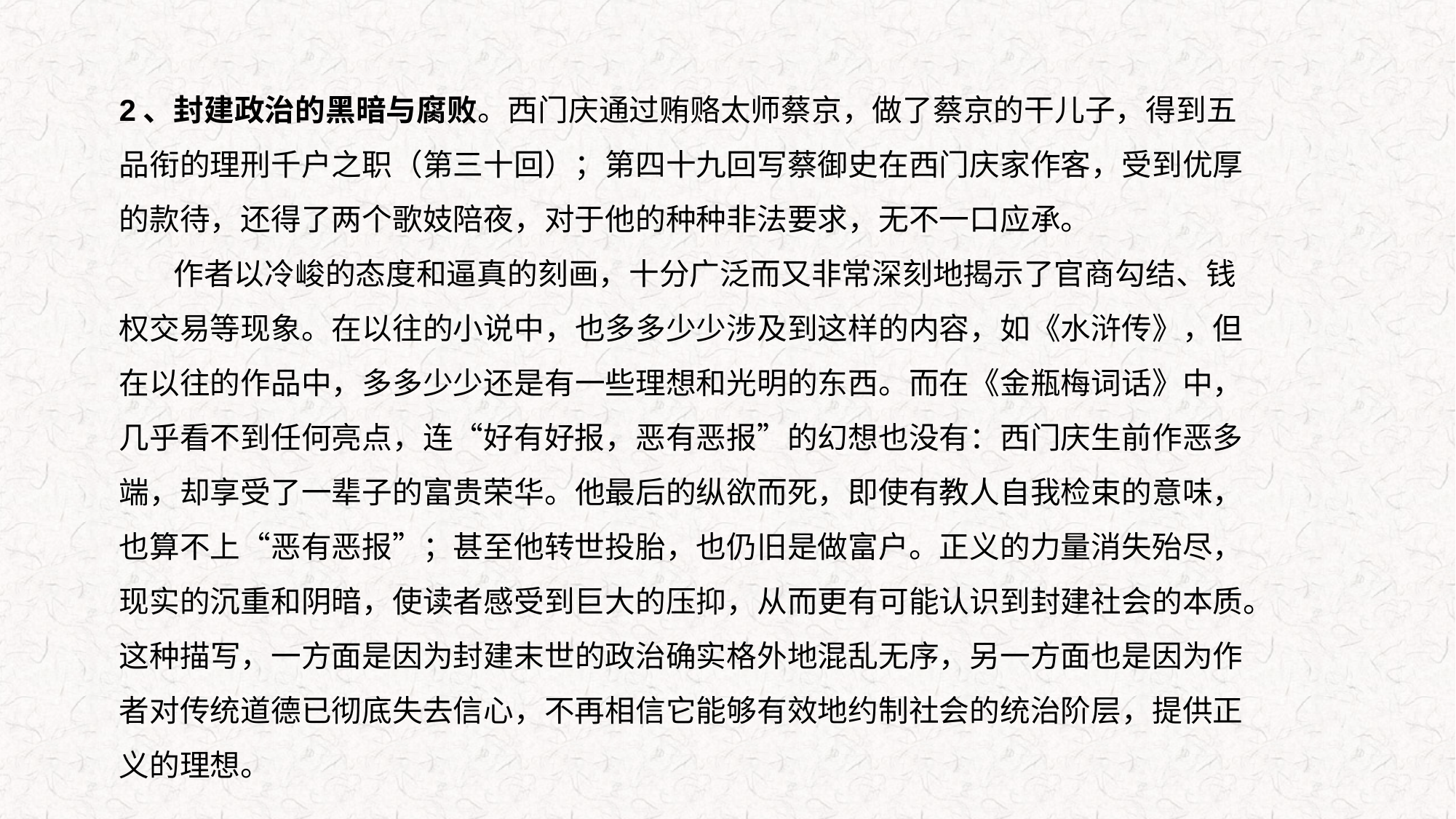

2、封建政治的黑暗与腐败。西门庆通过贿赂太师蔡京，做了蔡京的干儿子，得到五品衔的理刑千户之职（第三十回）；第四十九回写蔡御史在西门庆家作客，受到优厚的款待，还得了两个歌妓陪夜，对于他的种种非法要求，无不一口应承。
       作者以冷峻的态度和逼真的刻画，十分广泛而又非常深刻地揭示了官商勾结、钱权交易等现象。在以往的小说中，也多多少少涉及到这样的内容，如《水浒传》，但在以往的作品中，多多少少还是有一些理想和光明的东西。而在《金瓶梅词话》中，几乎看不到任何亮点，连“好有好报，恶有恶报”的幻想也没有：西门庆生前作恶多端，却享受了一辈子的富贵荣华。他最后的纵欲而死，即使有教人自我检束的意味，也算不上“恶有恶报”；甚至他转世投胎，也仍旧是做富户。正义的力量消失殆尽，现实的沉重和阴暗，使读者感受到巨大的压抑，从而更有可能认识到封建社会的本质。这种描写，一方面是因为封建末世的政治确实格外地混乱无序，另一方面也是因为作者对传统道德已彻底失去信心，不再相信它能够有效地约制社会的统治阶层，提供正义的理想。